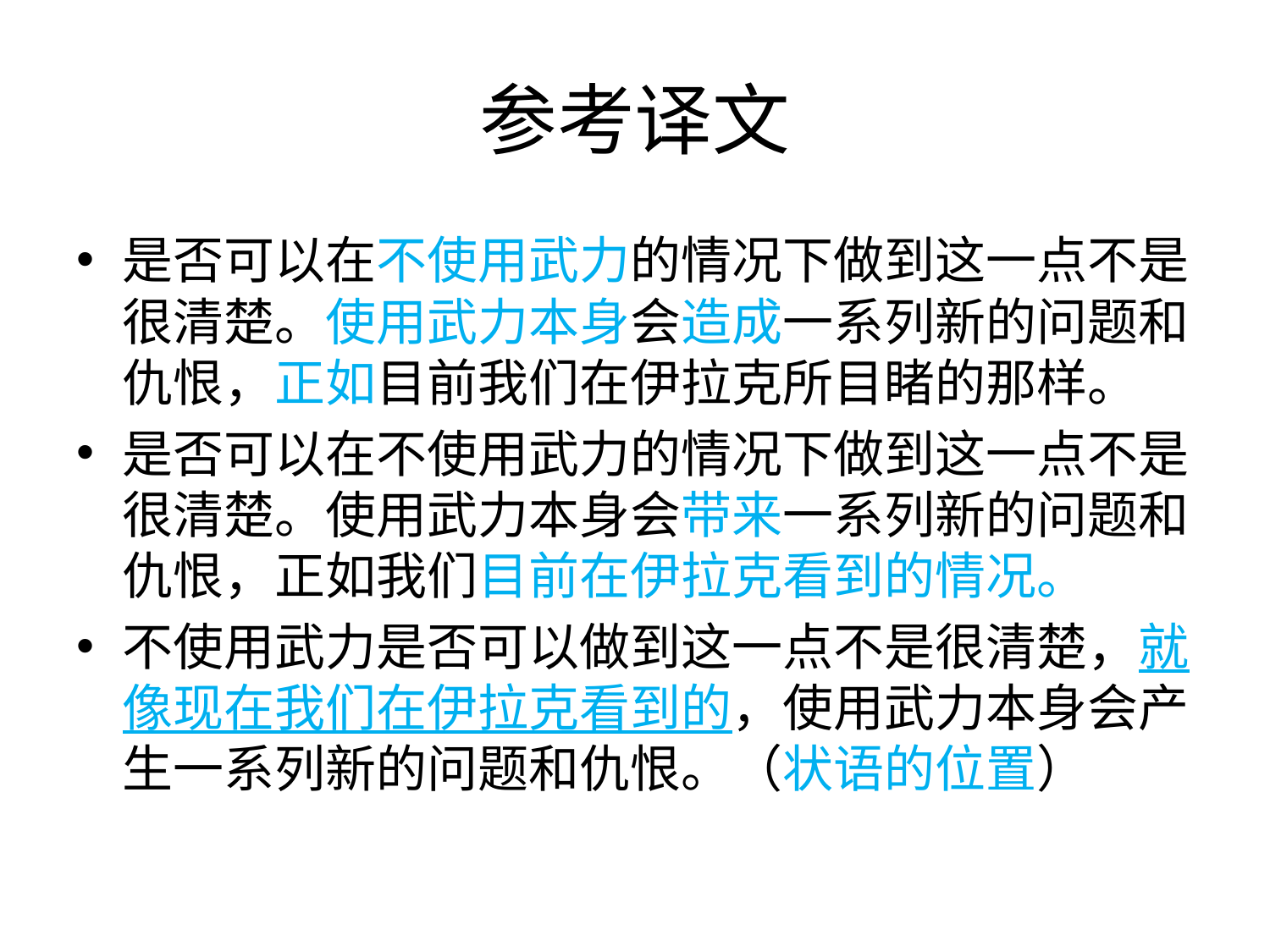

# 参考译文
是否可以在不使用武力的情况下做到这一点不是很清楚。使用武力本身会造成一系列新的问题和仇恨，正如目前我们在伊拉克所目睹的那样。
是否可以在不使用武力的情况下做到这一点不是很清楚。使用武力本身会带来一系列新的问题和仇恨，正如我们目前在伊拉克看到的情况。
不使用武力是否可以做到这一点不是很清楚，就像现在我们在伊拉克看到的，使用武力本身会产生一系列新的问题和仇恨。（状语的位置）